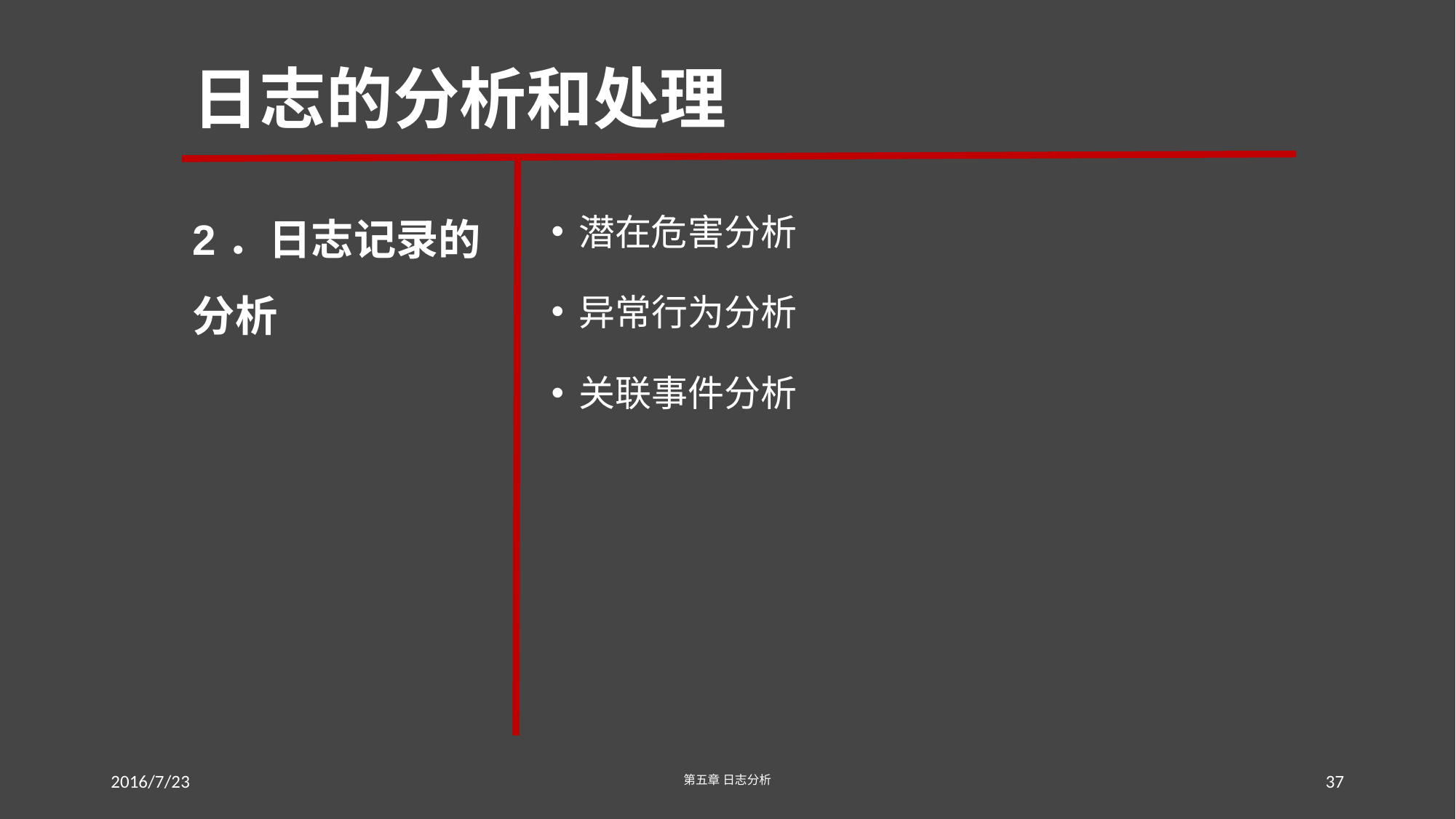

# 日志的分析和处理
2．日志记录的分析
潜在危害分析
异常行为分析
关联事件分析

2016/7/23
第五章 日志分析
37